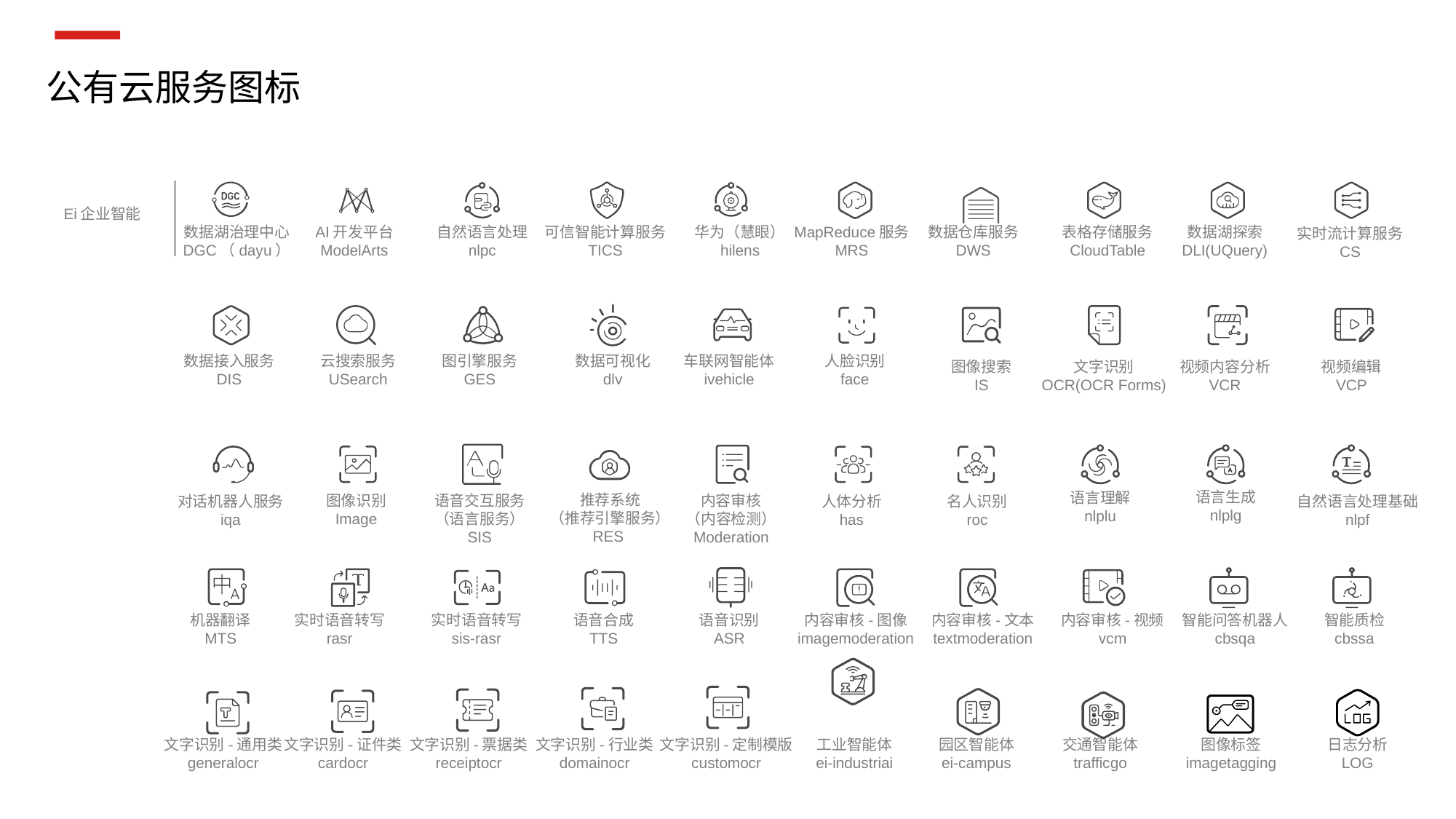

公有云服务图标

Ei企业智能
数据湖治理中心
DGC（dayu）
AI开发平台
ModelArts
自然语言处理
nlpc
可信智能计算服务
TICS
华为（慧眼）
hilens
MapReduce服务
MRS
数据仓库服务
DWS
表格存储服务
CloudTable
数据湖探索
DLI(UQuery)
实时流计算服务
CS

数据接入服务
DIS
云搜索服务
USearch
图引擎服务
GES
数据可视化
dlv
车联网智能体
ivehicle
人脸识别
face
图像搜索
IS
文字识别
OCR(OCR Forms)
视频内容分析
VCR
视频编辑
VCP

语言生成
nlplg
语言理解
nlplu
推荐系统
（推荐引擎服务）
RES
内容审核
（内容检测）
Moderation
图像识别
Image
语音交互服务
（语言服务）
SIS
名人识别
roc
自然语言处理基础
nlpf
对话机器人服务
iqa
人体分析
has

机器翻译
MTS
实时语音转写
rasr
实时语音转写
sis-rasr
语音合成
TTS
语音识别
ASR
内容审核-图像
imagemoderation
内容审核-文本
textmoderation
内容审核-视频
vcm
智能问答机器人
cbsqa
智能质检
cbssa

文字识别-通用类
generalocr
文字识别-证件类
cardocr
文字识别-票据类
receiptocr
文字识别-行业类
domainocr
文字识别-定制模版
customocr
工业智能体
ei-industriai
园区智能体
ei-campus
交通智能体
trafficgo
图像标签
imagetagging
日志分析
LOG